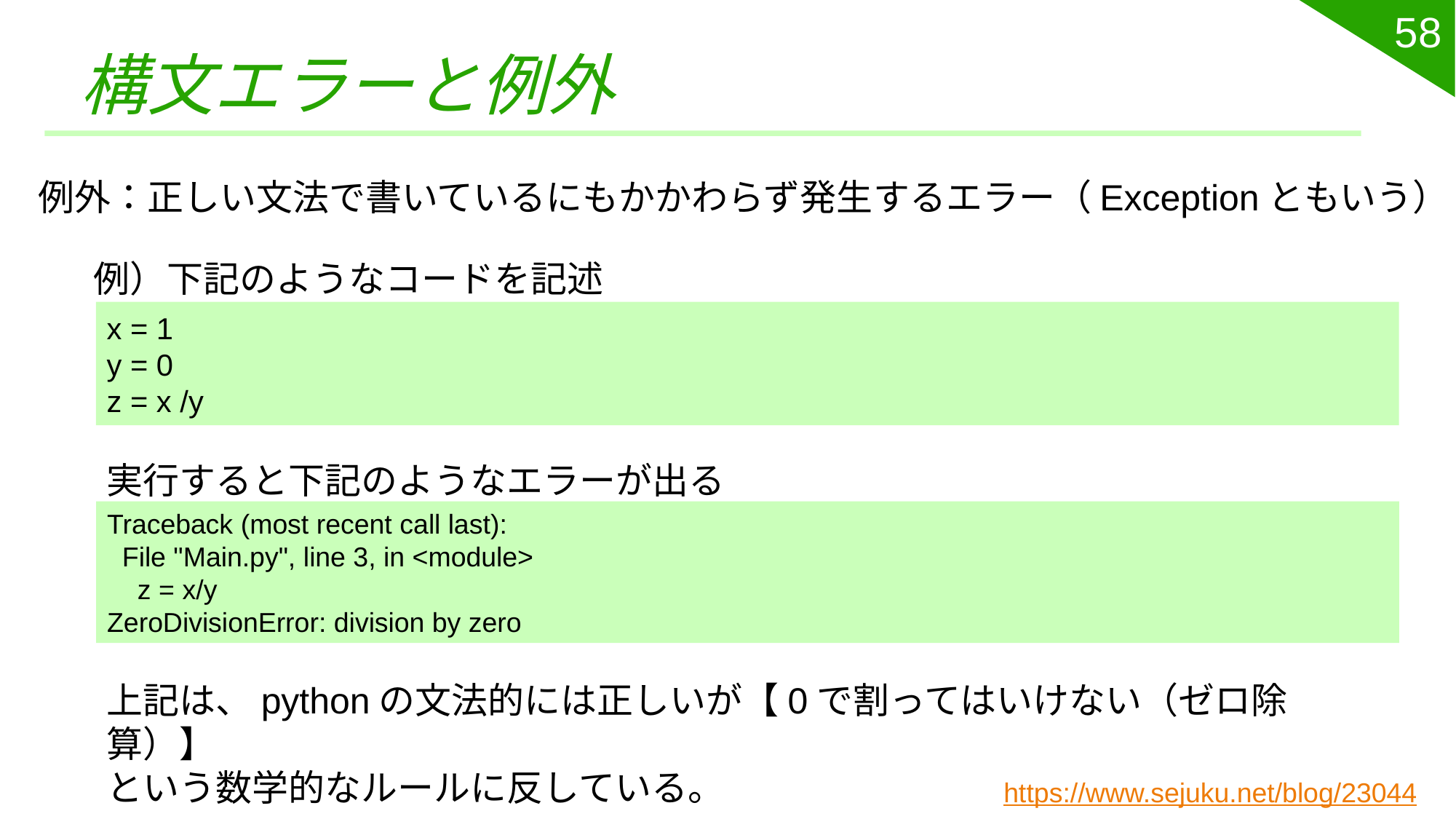

58
# 構文エラーと例外
例外：正しい文法で書いているにもかかわらず発生するエラー（Exceptionともいう）
例）下記のようなコードを記述
x = 1
y = 0
z = x /y
実行すると下記のようなエラーが出る
Traceback (most recent call last):
  File "Main.py", line 3, in <module>
    z = x/y
ZeroDivisionError: division by zero
上記は、pythonの文法的には正しいが【0で割ってはいけない（ゼロ除算）】
という数学的なルールに反している。
https://www.sejuku.net/blog/23044